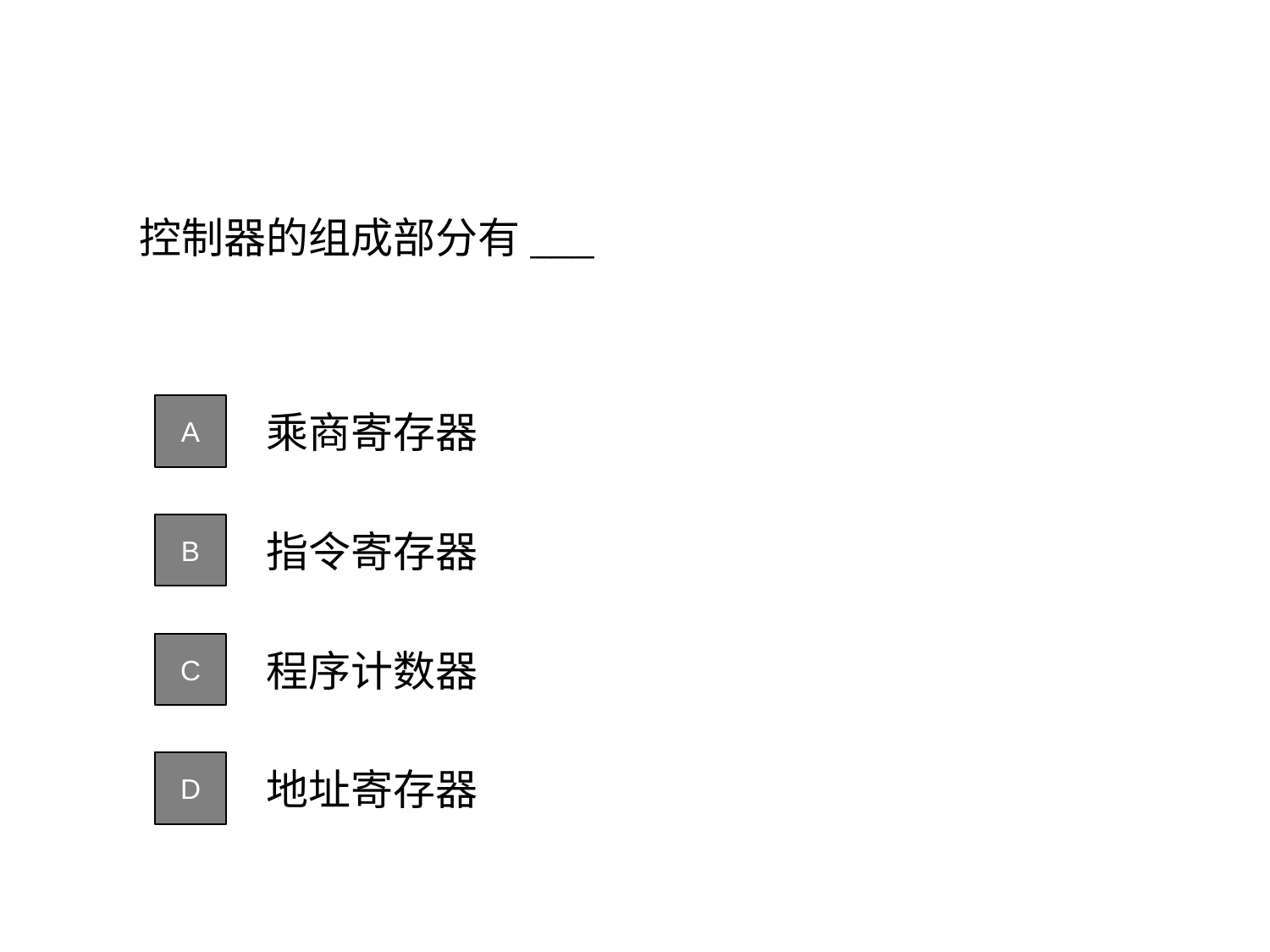

控制器的组成部分有___
乘商寄存器
A
指令寄存器
B
程序计数器
C
地址寄存器
D